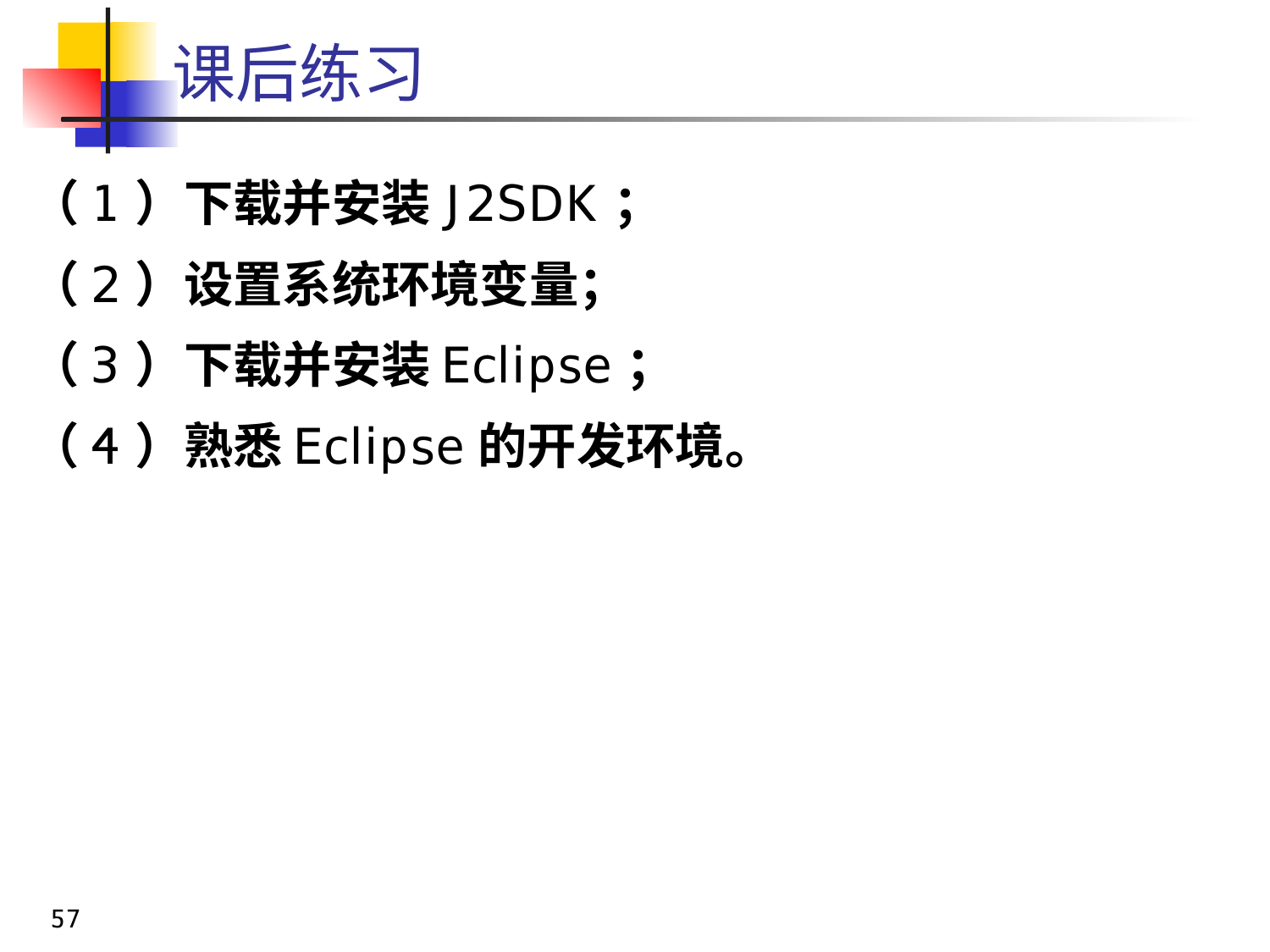

# 课后练习
（1）下载并安装J2SDK；
（2）设置系统环境变量；
（3）下载并安装Eclipse；
（4）熟悉Eclipse的开发环境。

57